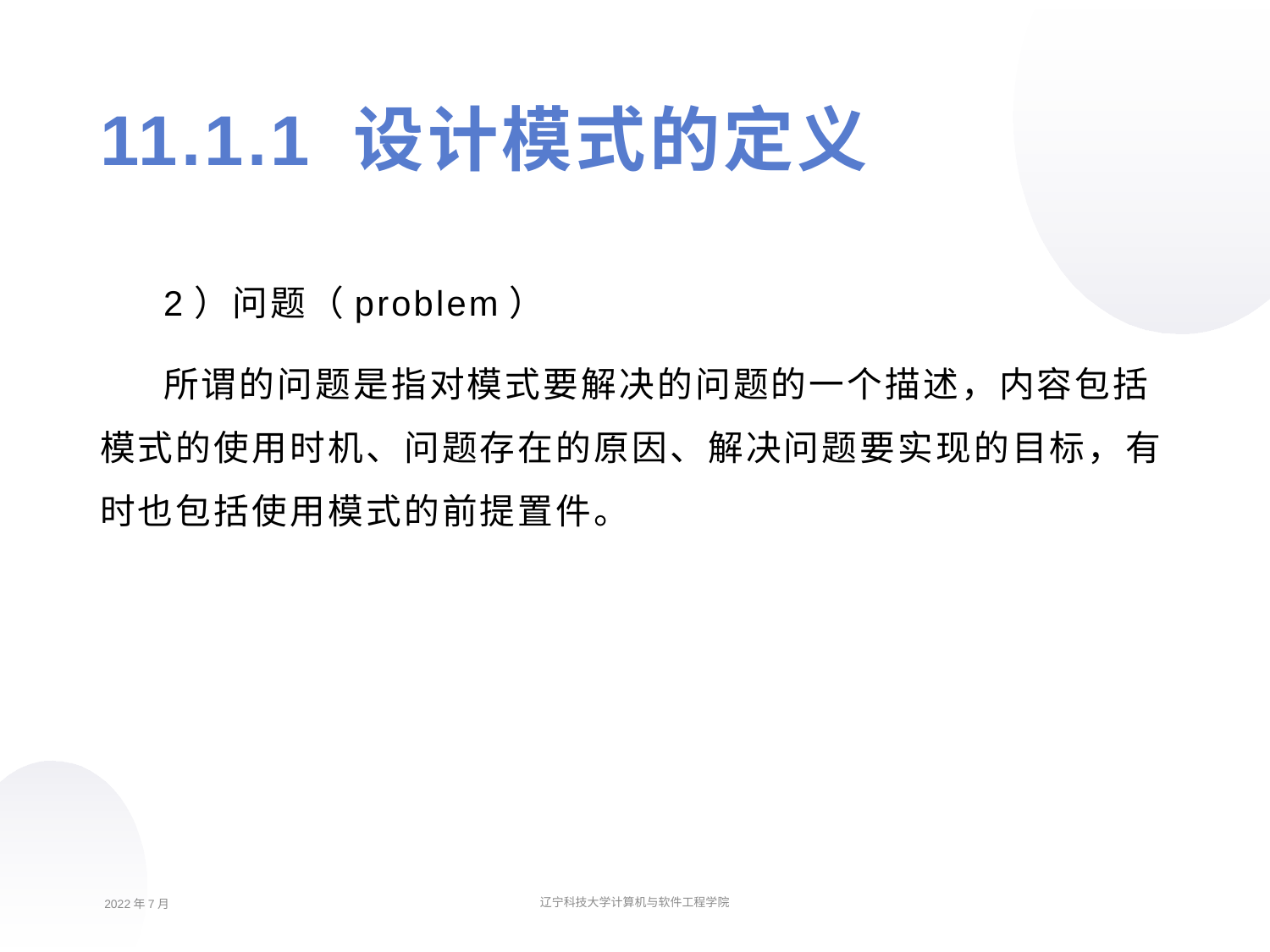

11.1.1 设计模式的定义
2）问题（problem）
所谓的问题是指对模式要解决的问题的一个描述，内容包括模式的使用时机、问题存在的原因、解决问题要实现的目标，有时也包括使用模式的前提置件。

2022年7月
辽宁科技大学计算机与软件工程学院
7